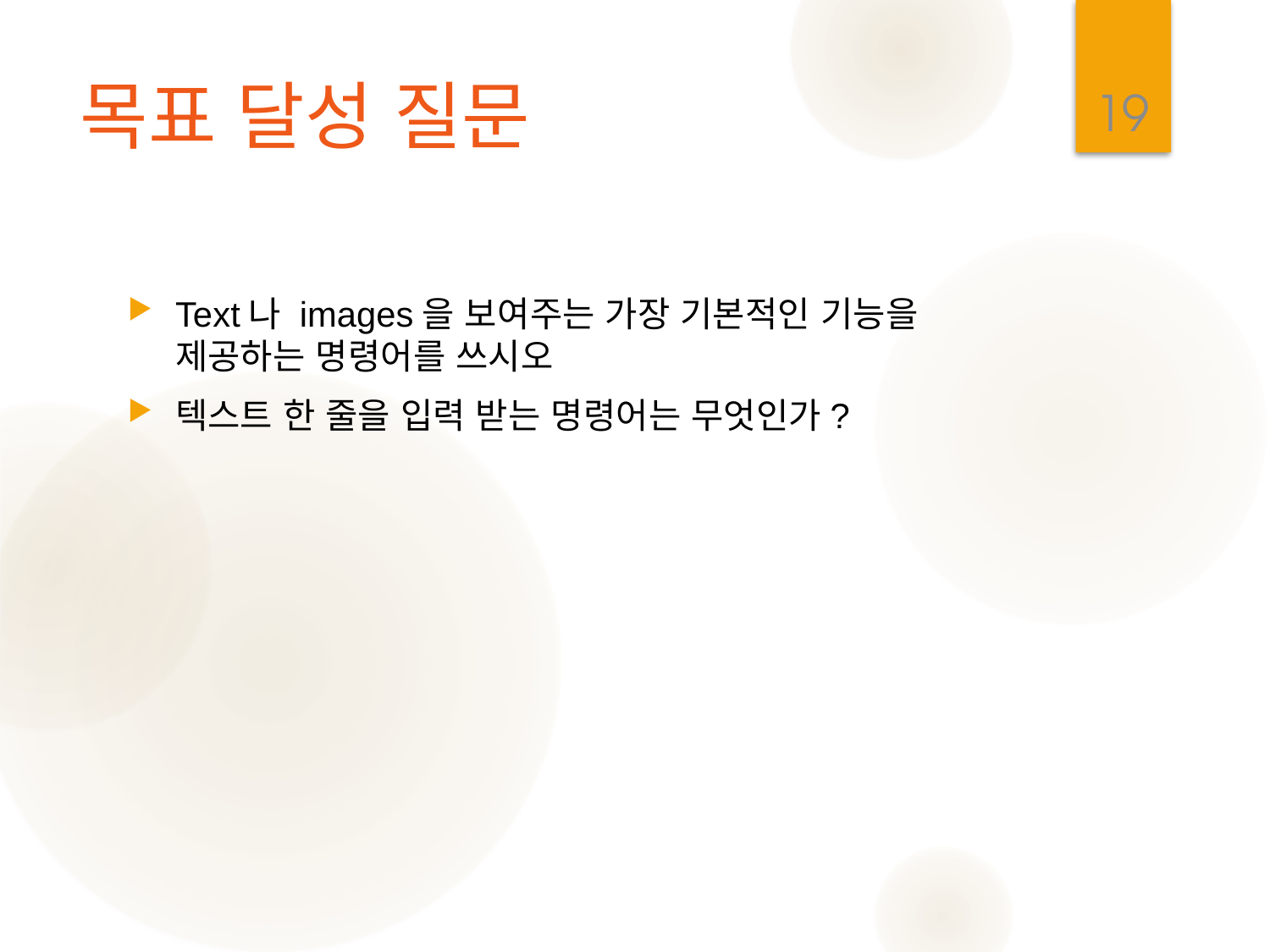

19
# 목표 달성 질문
Text나 images을 보여주는 가장 기본적인 기능을 제공하는 명령어를 쓰시오
텍스트 한 줄을 입력 받는 명령어는 무엇인가?